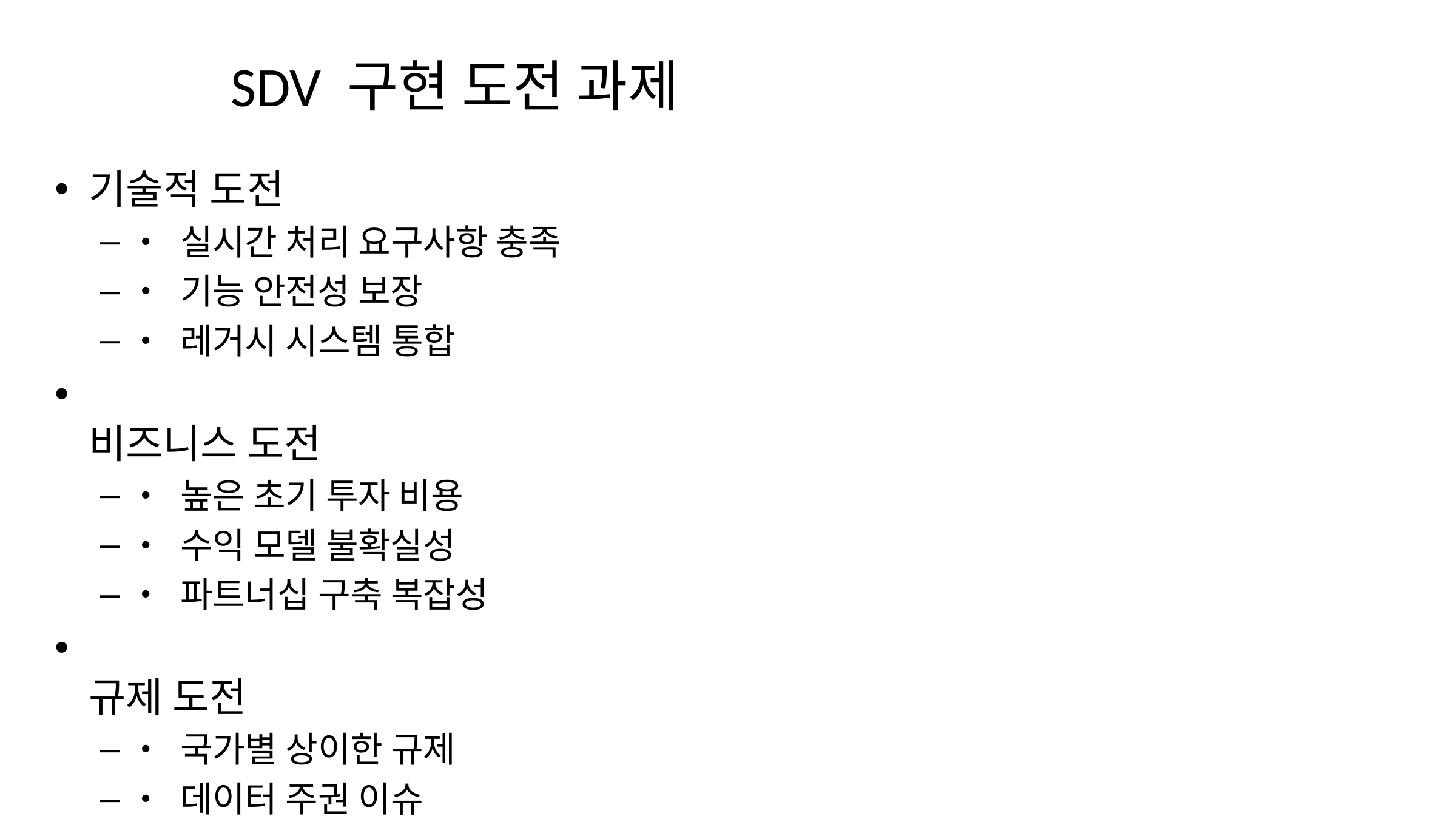

# SDV 구현 도전 과제
기술적 도전
• 실시간 처리 요구사항 충족
• 기능 안전성 보장
• 레거시 시스템 통합
비즈니스 도전
• 높은 초기 투자 비용
• 수익 모델 불확실성
• 파트너십 구축 복잡성
규제 도전
• 국가별 상이한 규제
• 데이터 주권 이슈